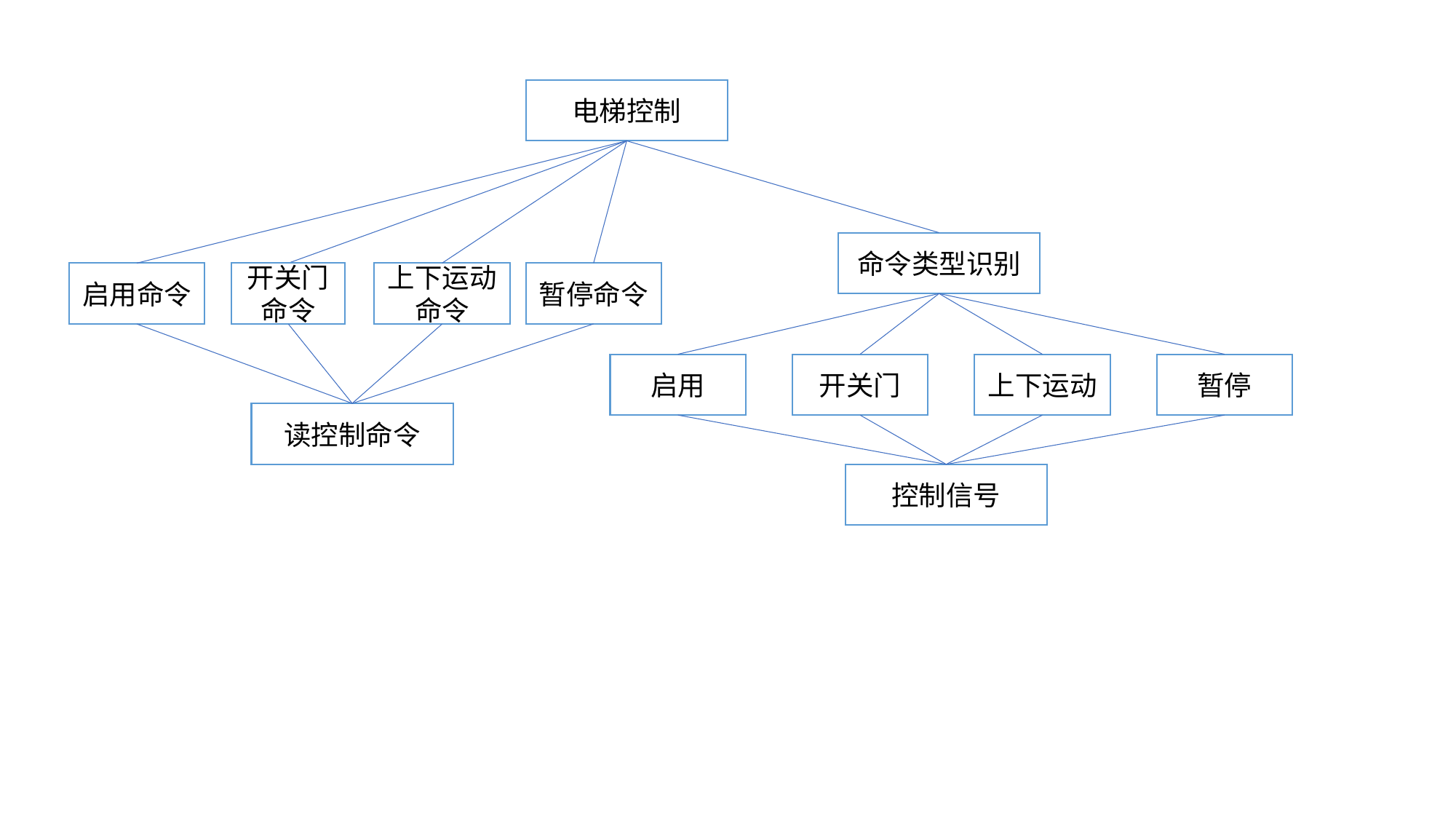

电梯控制
命令类型识别
暂停命令
上下运动命令
开关门命令
启用命令
上下运动
暂停
启用
开关门
读控制命令
控制信号